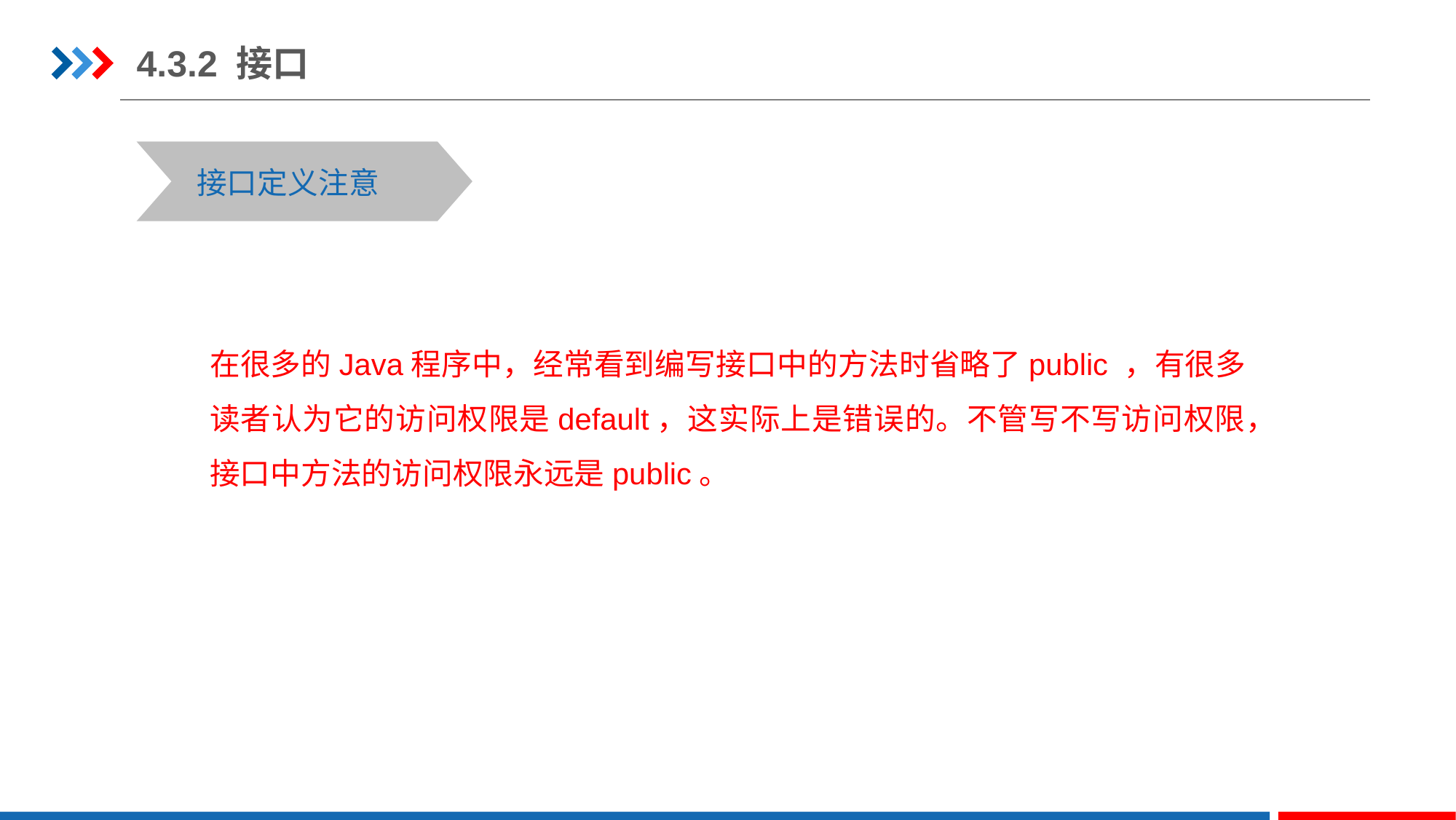

4.3.2 接口

接口定义注意
在很多的Java程序中，经常看到编写接口中的方法时省略了public ，有很多读者认为它的访问权限是default，这实际上是错误的。不管写不写访问权限，接口中方法的访问权限永远是public。